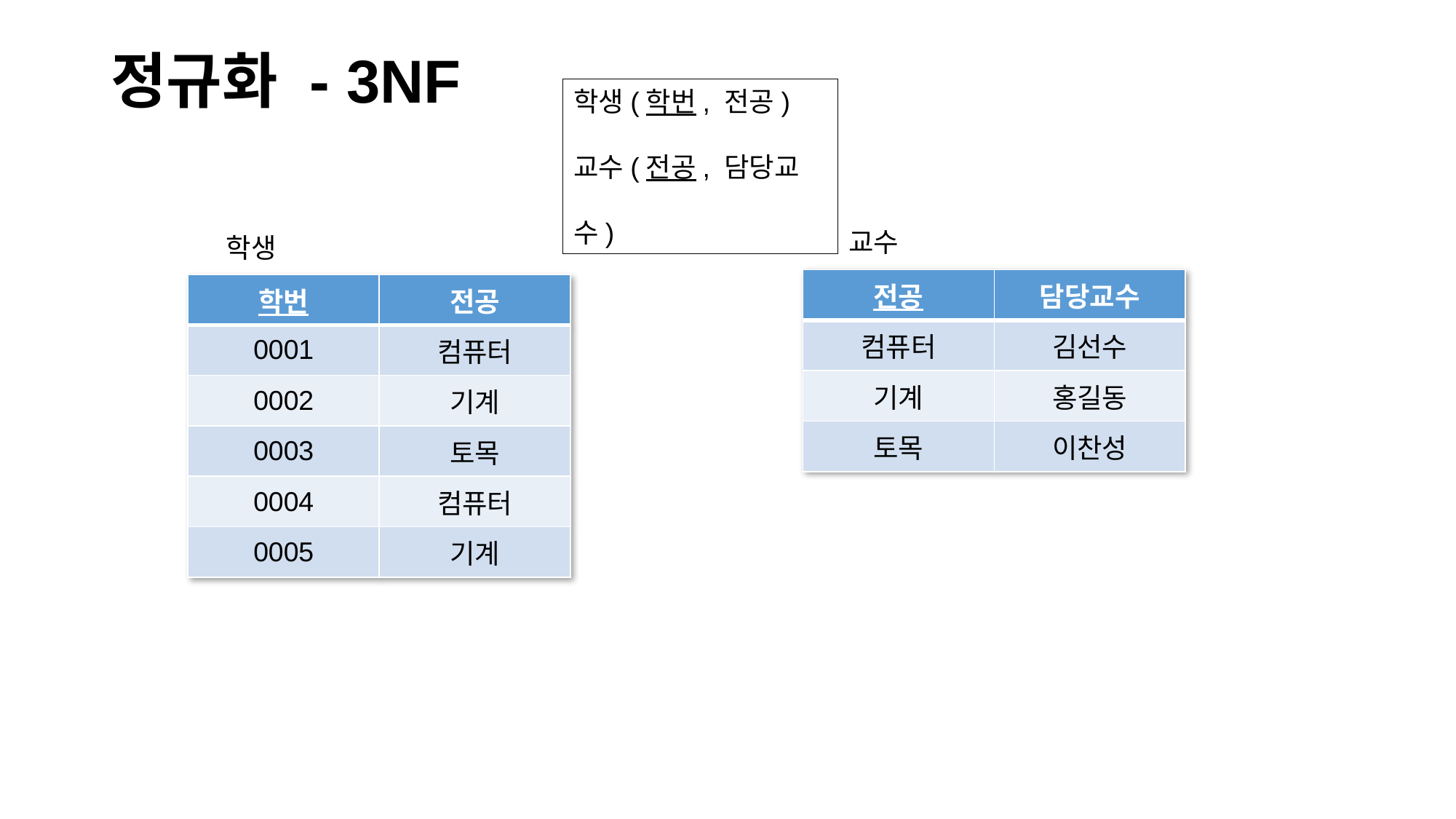

# 정규화 - 3NF
학생(학번, 전공)
교수(전공, 담당교수)
교수
학생
| 전공 | 담당교수 |
| --- | --- |
| 컴퓨터 | 김선수 |
| 기계 | 홍길동 |
| 토목 | 이찬성 |
| 학번 | 전공 |
| --- | --- |
| 0001 | 컴퓨터 |
| 0002 | 기계 |
| 0003 | 토목 |
| 0004 | 컴퓨터 |
| 0005 | 기계 |